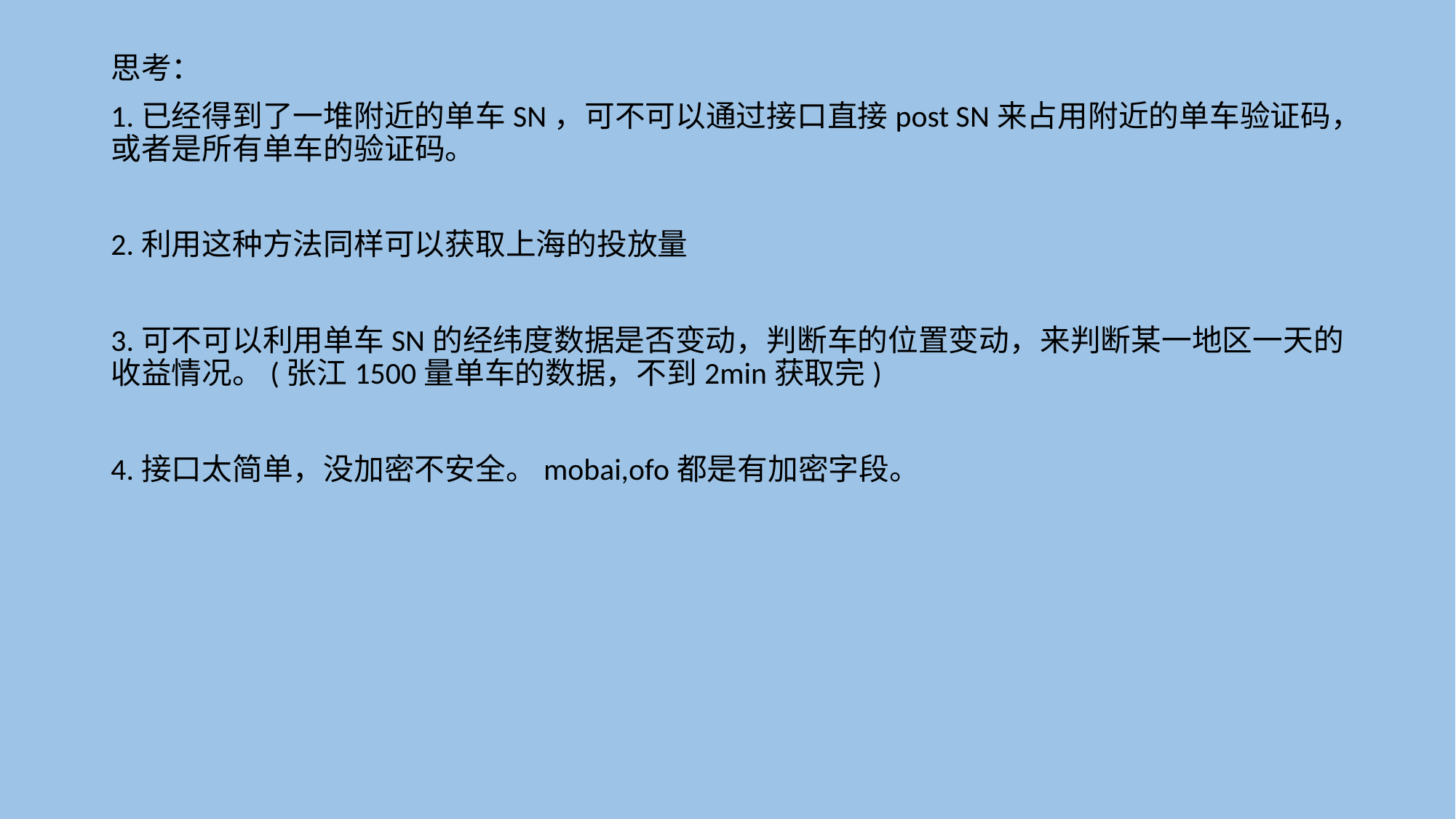

思考：
1.已经得到了一堆附近的单车SN，可不可以通过接口直接post SN来占用附近的单车验证码，或者是所有单车的验证码。

2.利用这种方法同样可以获取上海的投放量

3.可不可以利用单车SN的经纬度数据是否变动，判断车的位置变动，来判断某一地区一天的收益情况。(张江1500量单车的数据，不到2min获取完)

4.接口太简单，没加密不安全。mobai,ofo都是有加密字段。